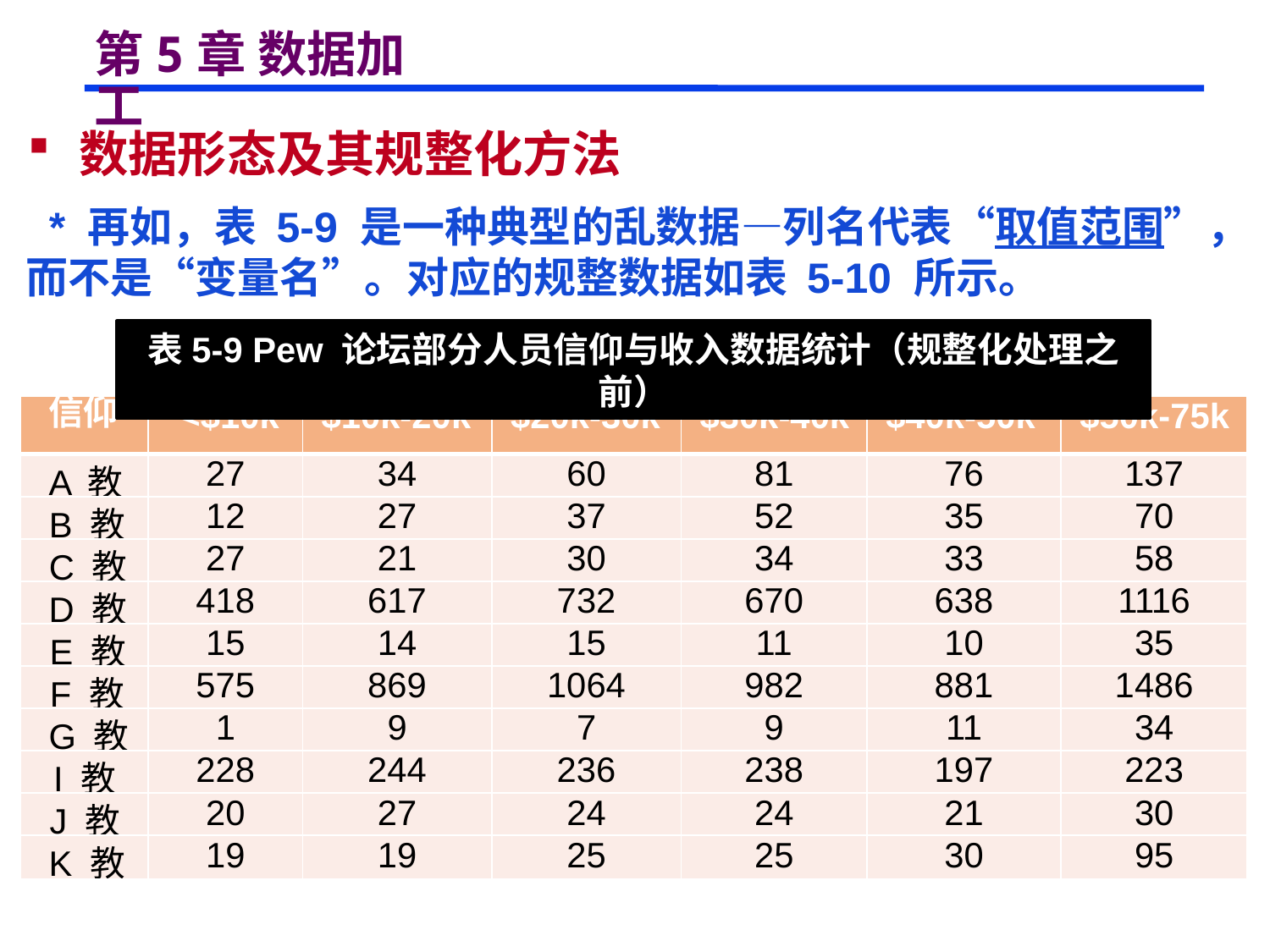

# 第5章 数据加工
 数据形态及其规整化方法
  * 再如，表 5-9 是一种典型的乱数据—列名代表“取值范围”，而不是“变量名”。对应的规整数据如表 5-10 所示。
表5-9 Pew 论坛部分人员信仰与收入数据统计（规整化处理之前）
| 信仰 | <$10k | $10k-20k | $20k-30k | $30k-40k | $40k-50k | $50k-75k |
| --- | --- | --- | --- | --- | --- | --- |
| A 教 | 27 | 34 | 60 | 81 | 76 | 137 |
| B 教 | 12 | 27 | 37 | 52 | 35 | 70 |
| C 教 | 27 | 21 | 30 | 34 | 33 | 58 |
| D 教 | 418 | 617 | 732 | 670 | 638 | 1116 |
| E 教 | 15 | 14 | 15 | 11 | 10 | 35 |
| F 教 | 575 | 869 | 1064 | 982 | 881 | 1486 |
| G 教 | 1 | 9 | 7 | 9 | 11 | 34 |
| I 教 | 228 | 244 | 236 | 238 | 197 | 223 |
| J 教 | 20 | 27 | 24 | 24 | 21 | 30 |
| K 教 | 19 | 19 | 25 | 25 | 30 | 95 |